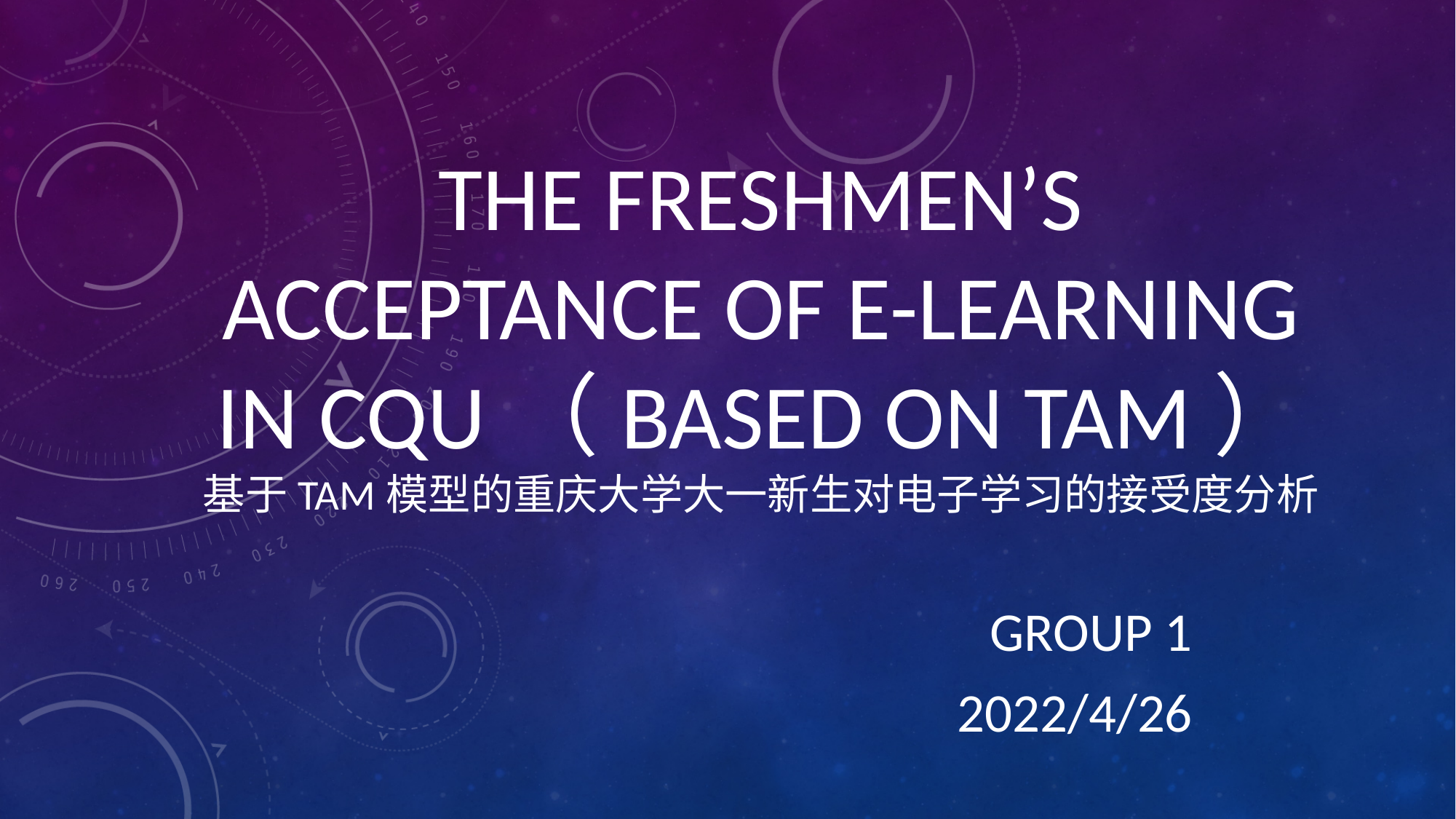

# The freshmen’s acceptance of e-learning in CQU（based on tam） 基于TAM模型的重庆大学大一新生对电子学习的接受度分析
Group 1
2022/4/26